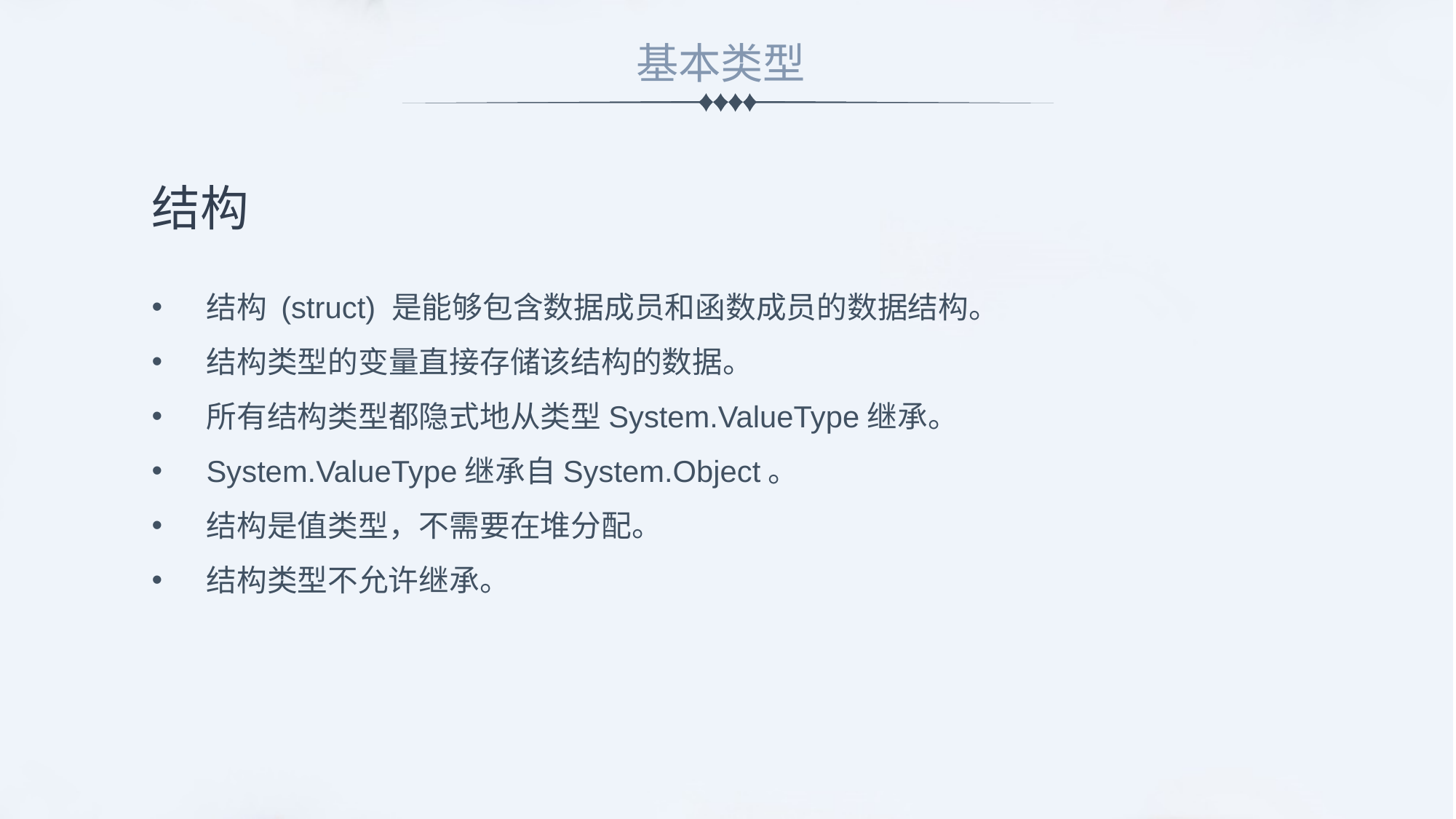

结构
结构 (struct) 是能够包含数据成员和函数成员的数据结构。
结构类型的变量直接存储该结构的数据。
所有结构类型都隐式地从类型System.ValueType继承。
System.ValueType继承自System.Object。
结构是值类型，不需要在堆分配。
结构类型不允许继承。